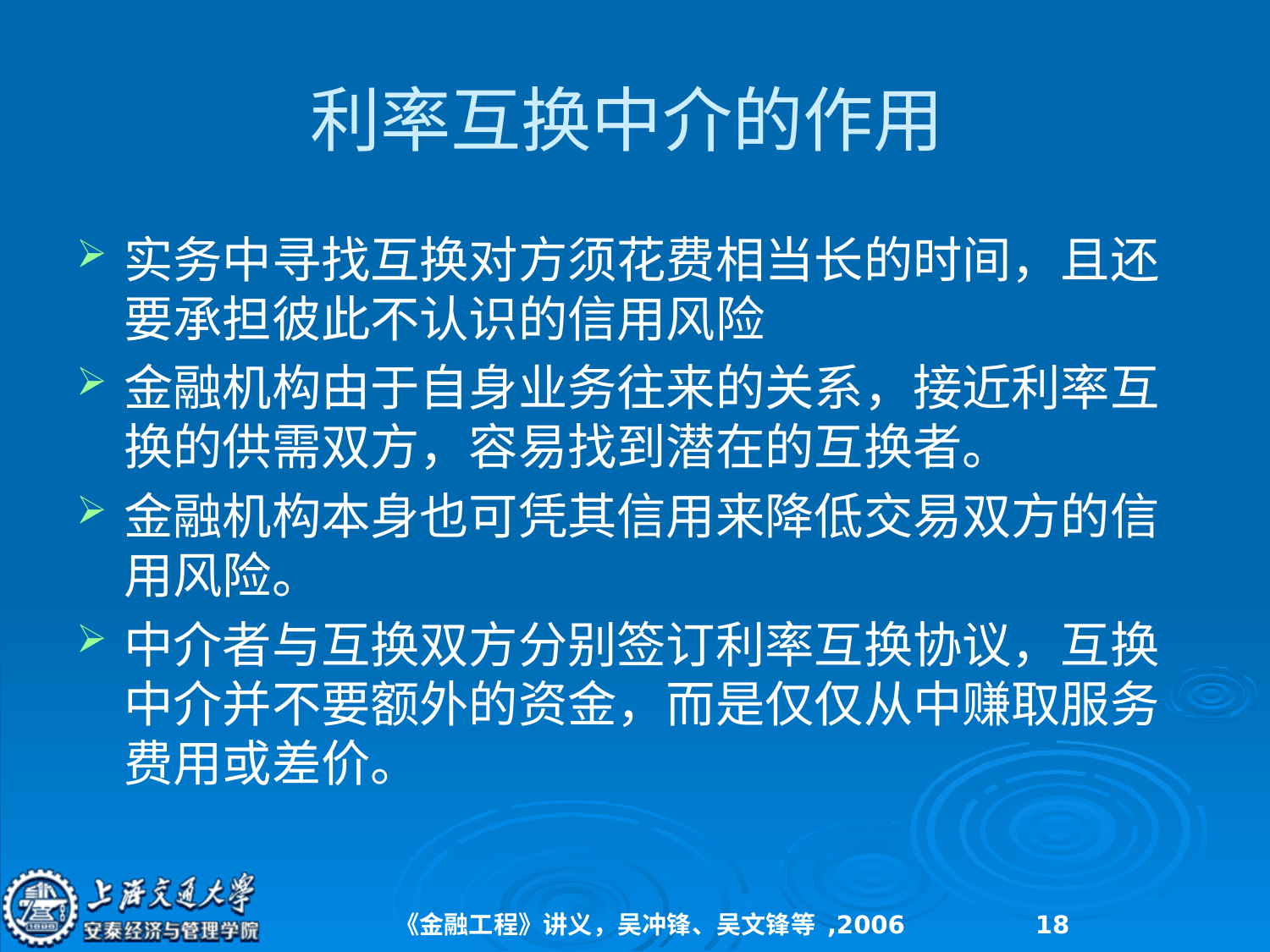

# 利率互换中介的作用
实务中寻找互换对方须花费相当长的时间，且还要承担彼此不认识的信用风险
金融机构由于自身业务往来的关系，接近利率互换的供需双方，容易找到潜在的互换者。
金融机构本身也可凭其信用来降低交易双方的信用风险。
中介者与互换双方分别签订利率互换协议，互换中介并不要额外的资金，而是仅仅从中赚取服务费用或差价。